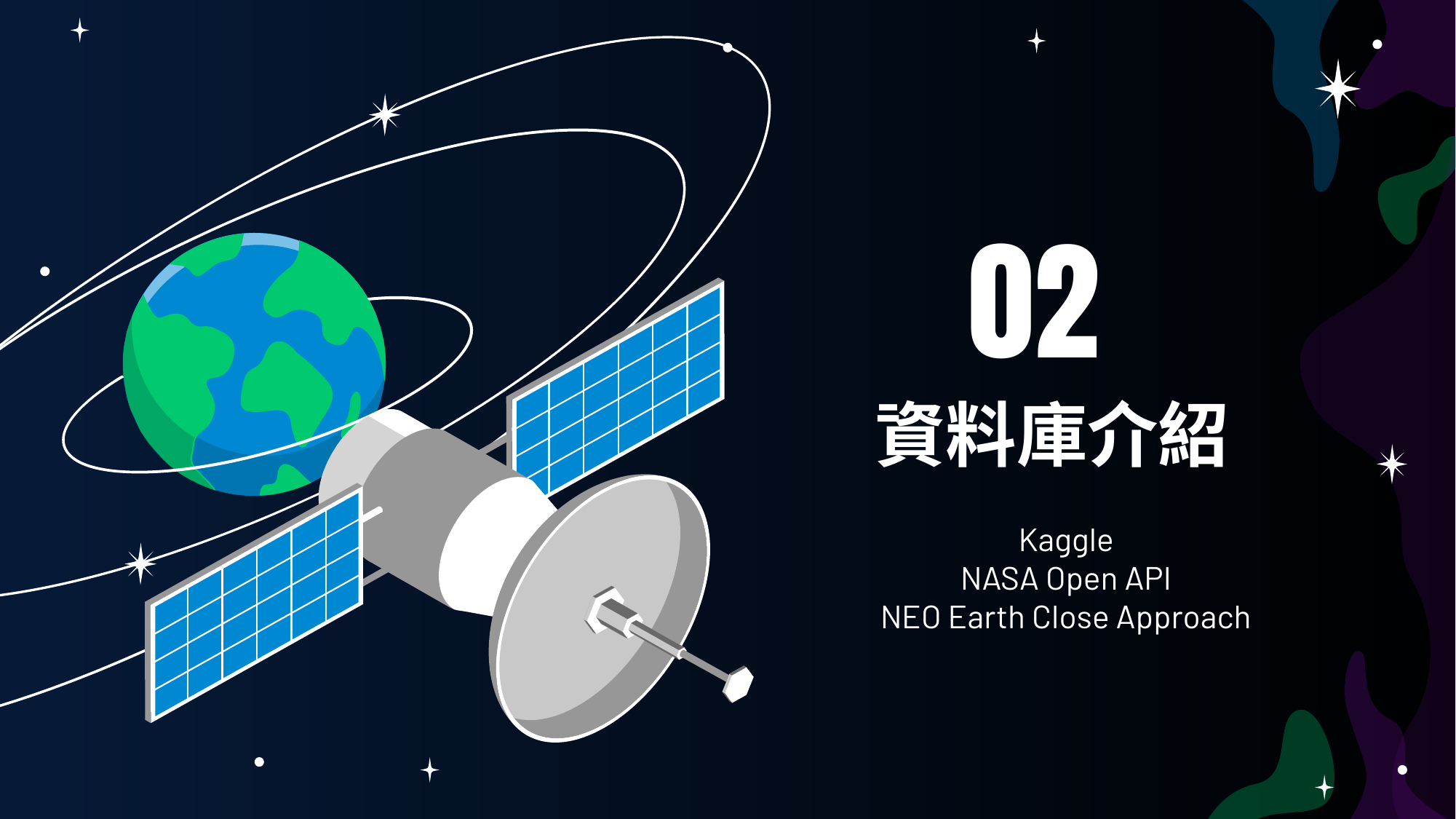

02

# 資料庫介紹
Kaggle
NASA Open API
NEO Earth Close Approach